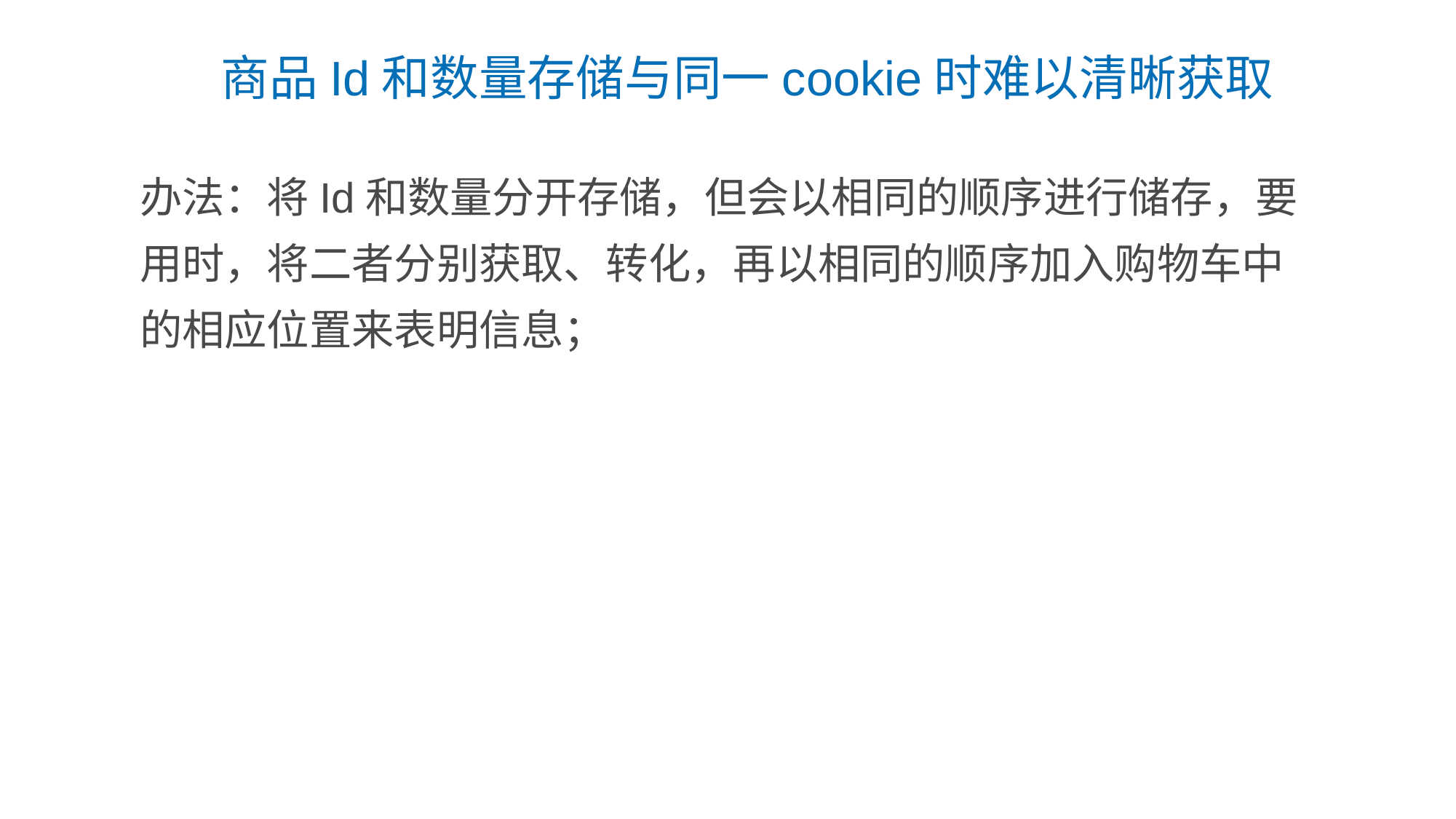

商品Id和数量存储与同一cookie时难以清晰获取
办法：将Id和数量分开存储，但会以相同的顺序进行储存，要用时，将二者分别获取、转化，再以相同的顺序加入购物车中的相应位置来表明信息；